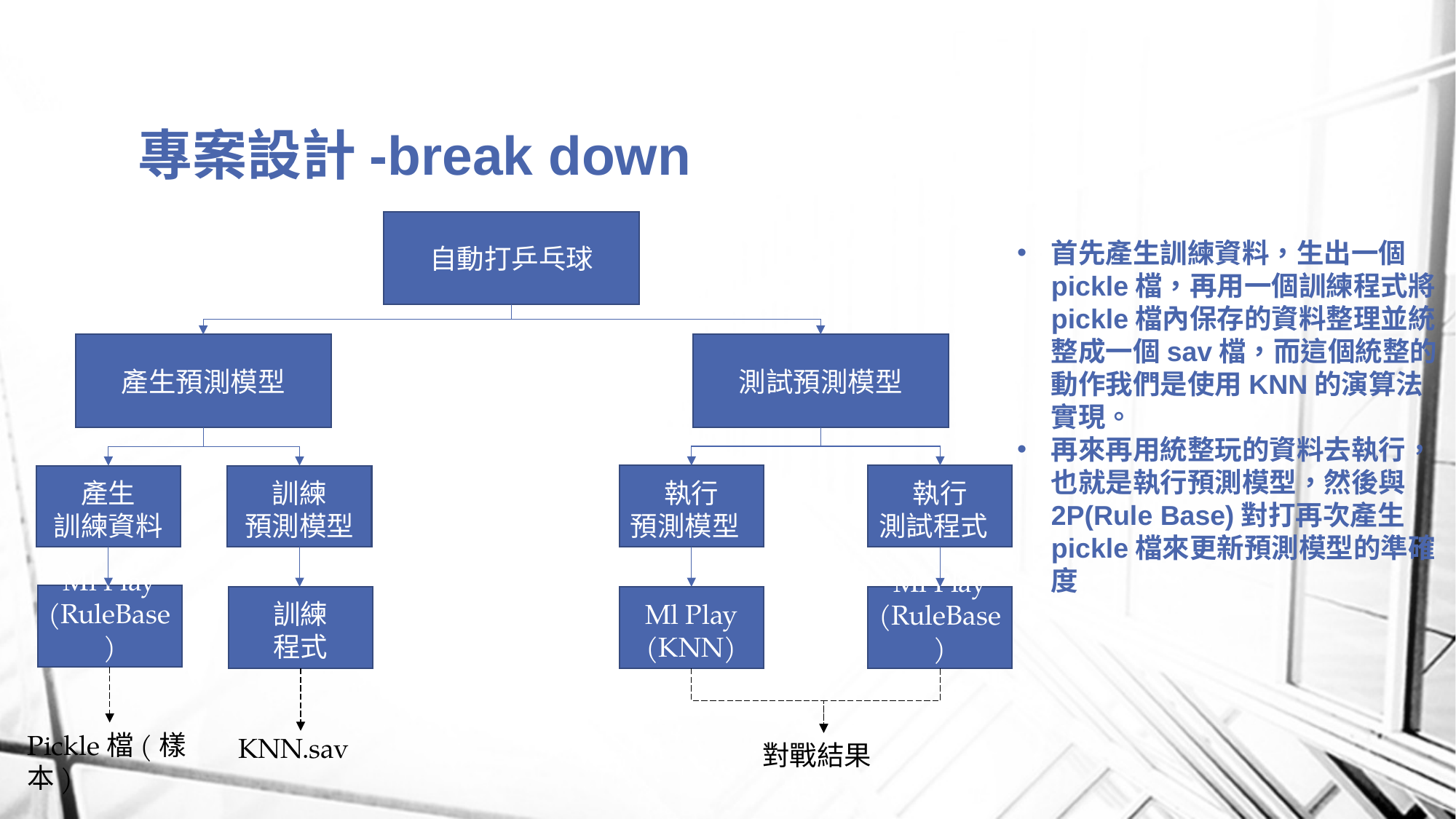

# 專案設計-break down
自動打乒乓球
首先產生訓練資料，生出一個pickle檔，再用一個訓練程式將pickle檔內保存的資料整理並統整成一個sav檔，而這個統整的動作我們是使用KNN的演算法實現。
再來再用統整玩的資料去執行，也就是執行預測模型，然後與2P(Rule Base)對打再次產生pickle檔來更新預測模型的準確度
測試預測模型
產生預測模型
執行
預測模型
執行
測試程式
產生
訓練資料
訓練
預測模型
Ml Play
(RuleBase)
訓練
程式
Ml Play
(KNN)
Ml Play
(RuleBase)
Pickle檔(樣本)
KNN.sav
對戰結果